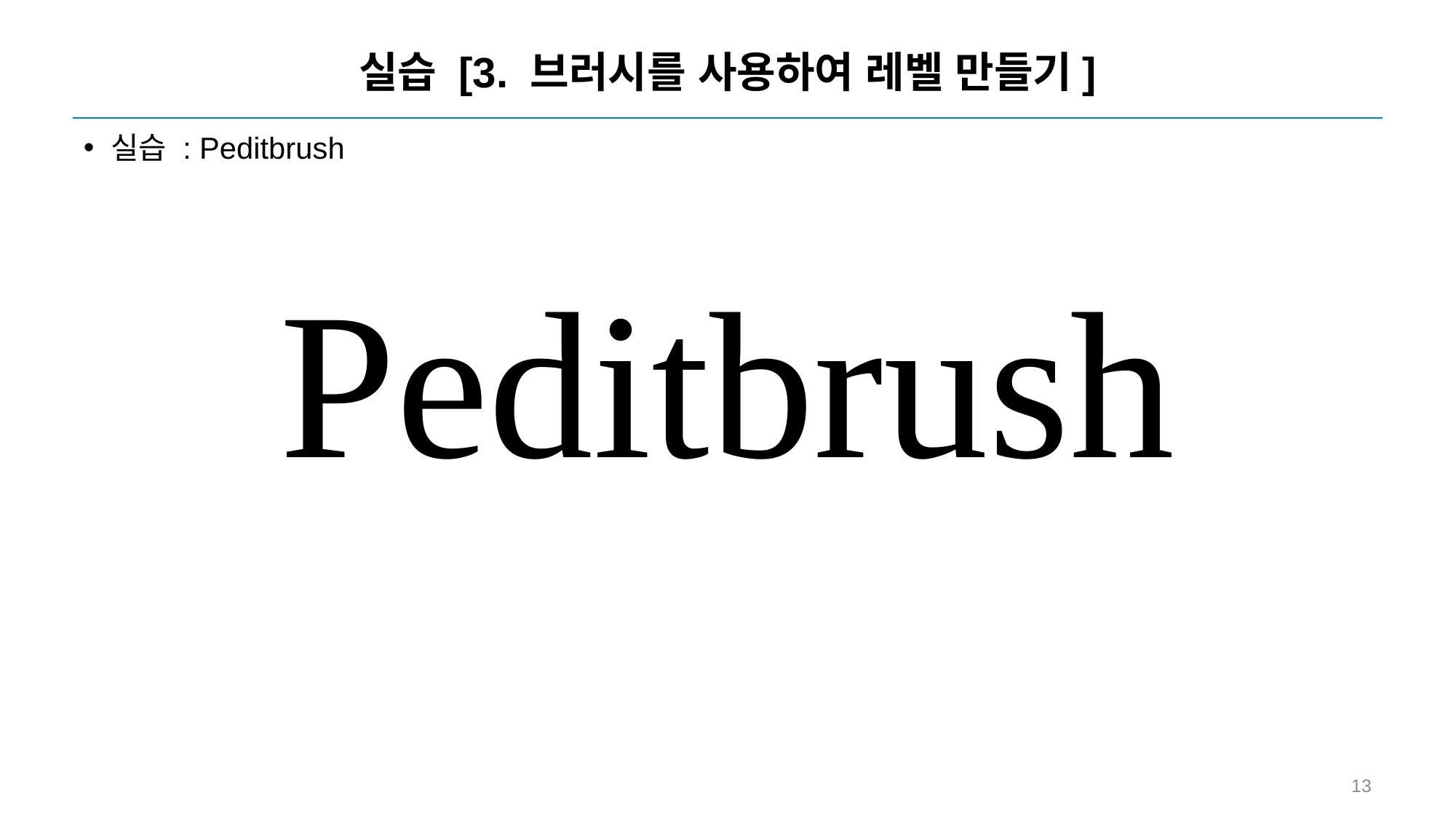

# 실습 [3. 브러시를 사용하여 레벨 만들기]
실습 : Peditbrush

Peditbrush
13